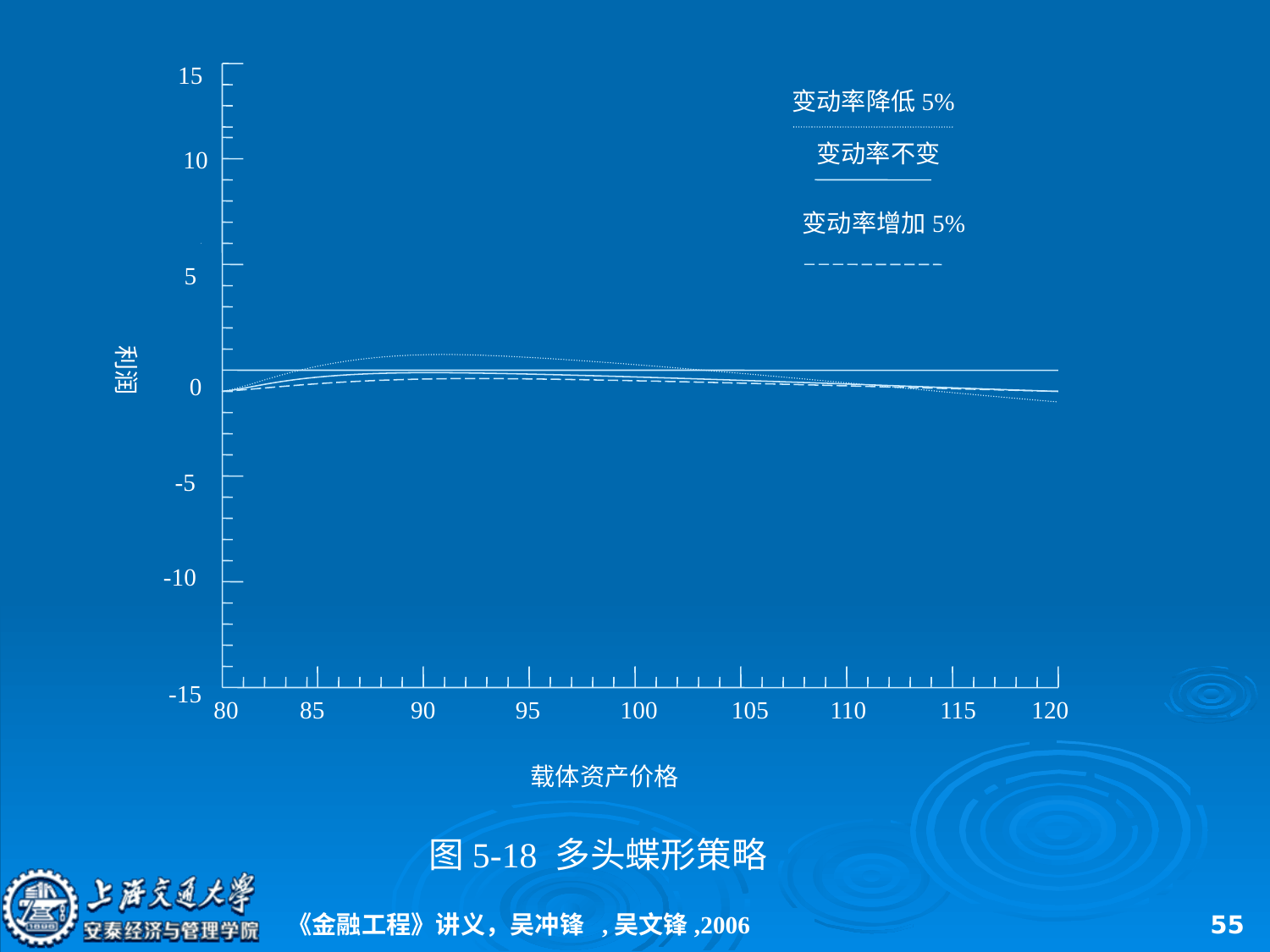

15

变动率降低5%

变动率不变
10

变动率增加5%

5

利润

0

-5

-10

-15

80          85              90             95             100            105          110            115         120

载体资产价格
图5-18 多头蝶形策略